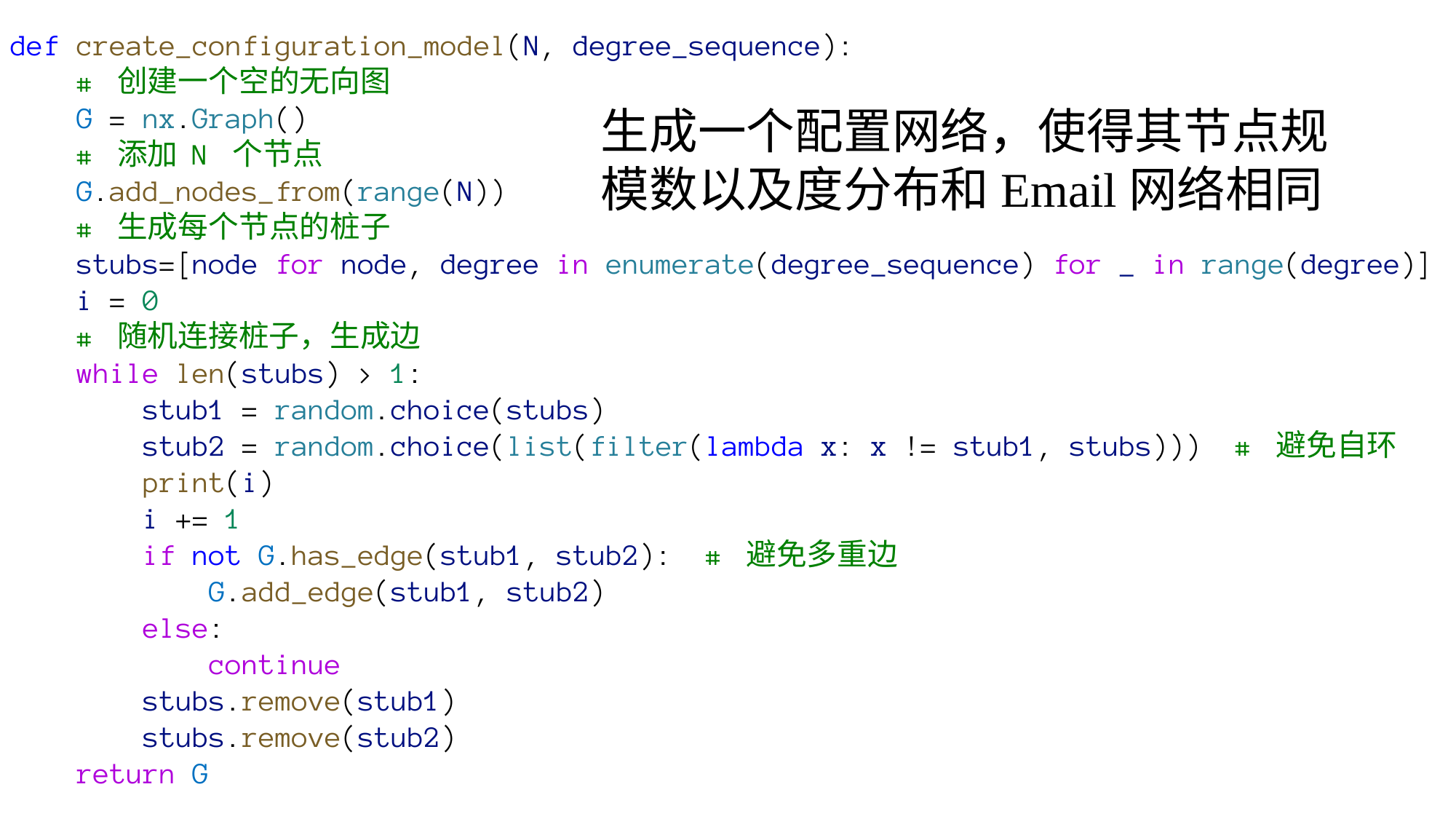

def create_configuration_model(N, degree_sequence):
    # 创建一个空的无向图
    G = nx.Graph()
    # 添加 N 个节点
    G.add_nodes_from(range(N))
    # 生成每个节点的桩子
    stubs=[node for node, degree in enumerate(degree_sequence) for _ in range(degree)]
    i = 0
    # 随机连接桩子，生成边
    while len(stubs) > 1:
        stub1 = random.choice(stubs)
        stub2 = random.choice(list(filter(lambda x: x != stub1, stubs)))  # 避免自环
        print(i)
        i += 1
        if not G.has_edge(stub1, stub2):  # 避免多重边
            G.add_edge(stub1, stub2)
        else:
            continue
        stubs.remove(stub1)
        stubs.remove(stub2)
    return G

生成一个配置网络，使得其节点规模数以及度分布和Email网络相同